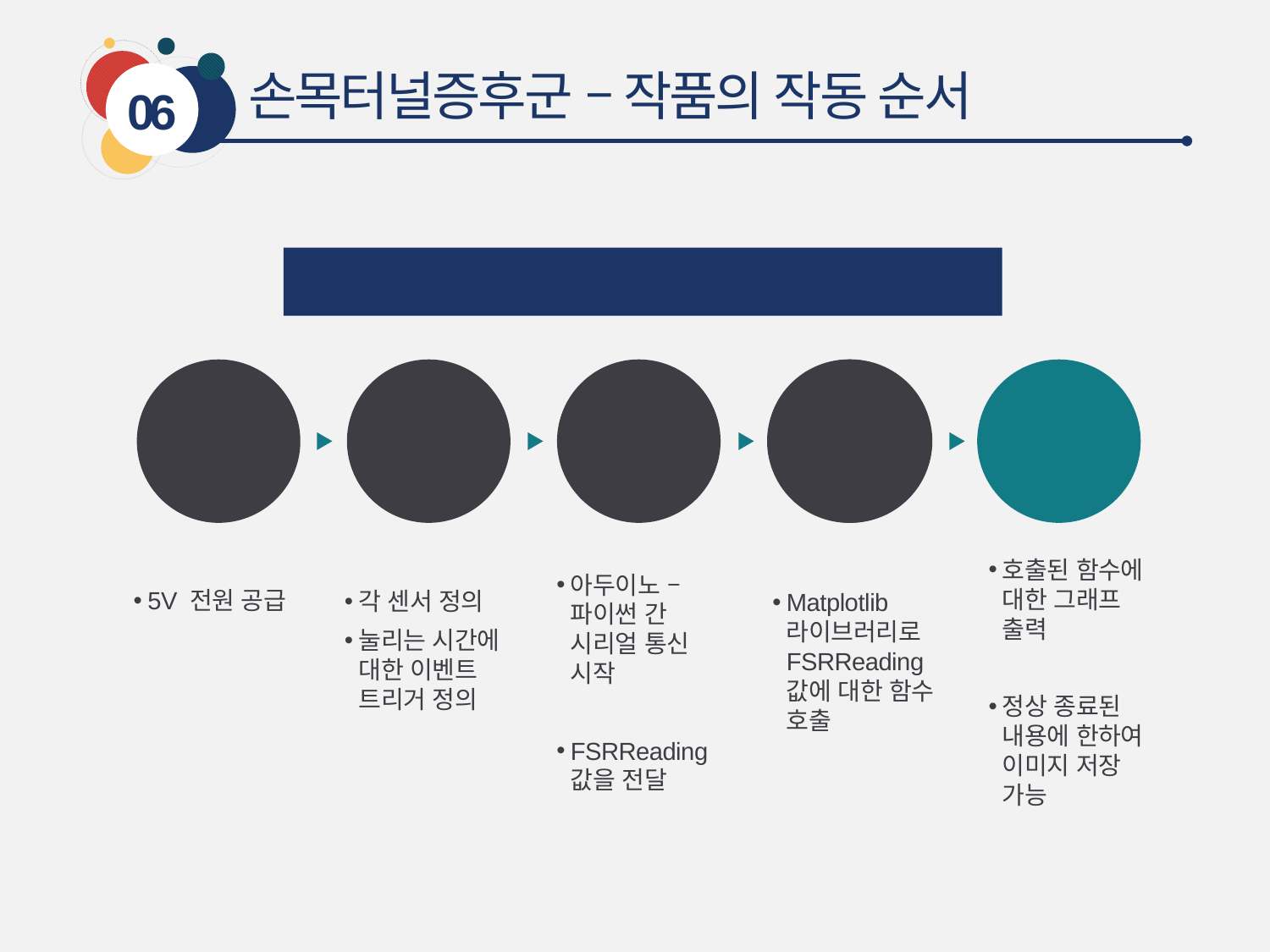

손목터널증후군 – 작품의 작동 순서
06

작품의 작동 순서
전원 공급
 아두이노
시리얼 통신

파이썬
그래픽

5V 전원 공급
각 센서 정의
눌리는 시간에 대한 이벤트 트리거 정의
Matplotlib 라이브러리로 FSRReading 값에 대한 함수 호출
호출된 함수에 대한 그래프 출력

정상 종료된 내용에 한하여 이미지 저장 가능
아두이노 –파이썬 간 시리얼 통신 시작

FSRReading 값을 전달